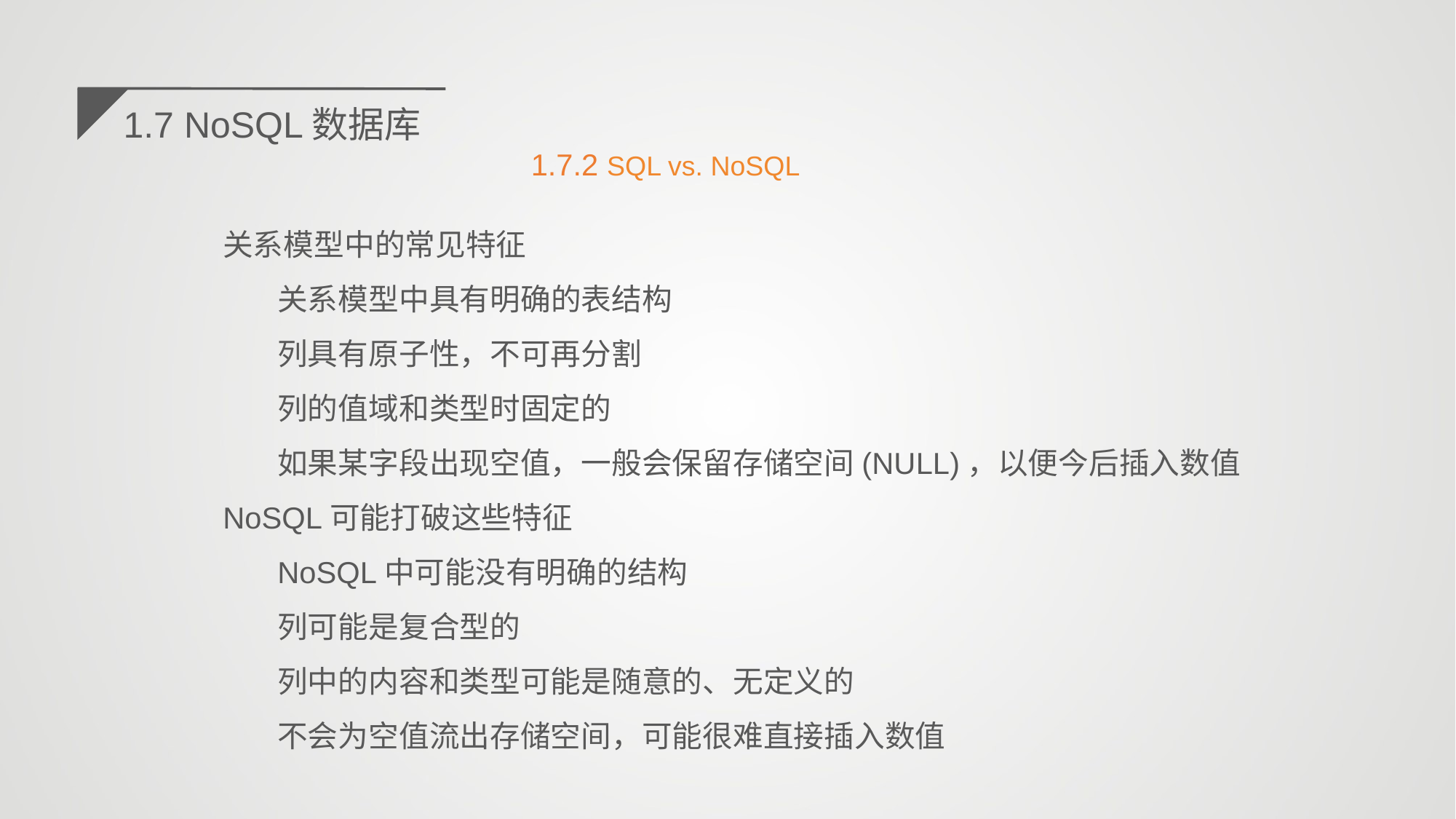

1.7 NoSQL数据库
1.7.2 SQL vs. NoSQL
关系模型中的常见特征
关系模型中具有明确的表结构
列具有原子性，不可再分割
列的值域和类型时固定的
如果某字段出现空值，一般会保留存储空间(NULL)，以便今后插入数值
NoSQL可能打破这些特征
NoSQL中可能没有明确的结构
列可能是复合型的
列中的内容和类型可能是随意的、无定义的
不会为空值流出存储空间，可能很难直接插入数值